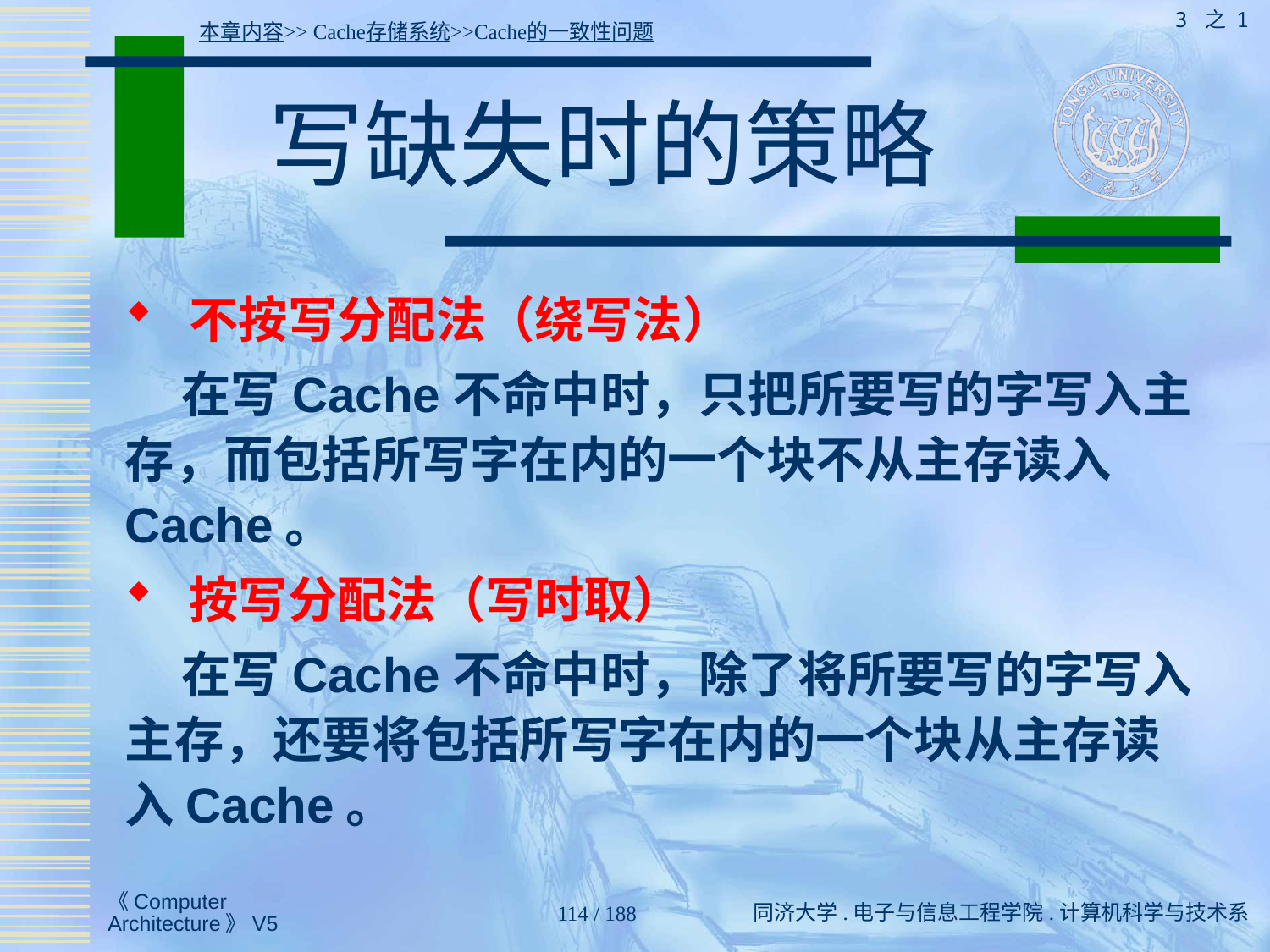

3 之 1
本章内容>> Cache存储系统>>Cache的一致性问题
# 写缺失时的策略
  不按写分配法（绕写法）
    在写Cache不命中时，只把所要写的字写入主存，而包括所写字在内的一个块不从主存读入Cache。
  按写分配法（写时取）
    在写Cache不命中时，除了将所要写的字写入主存，还要将包括所写字在内的一个块从主存读入Cache。